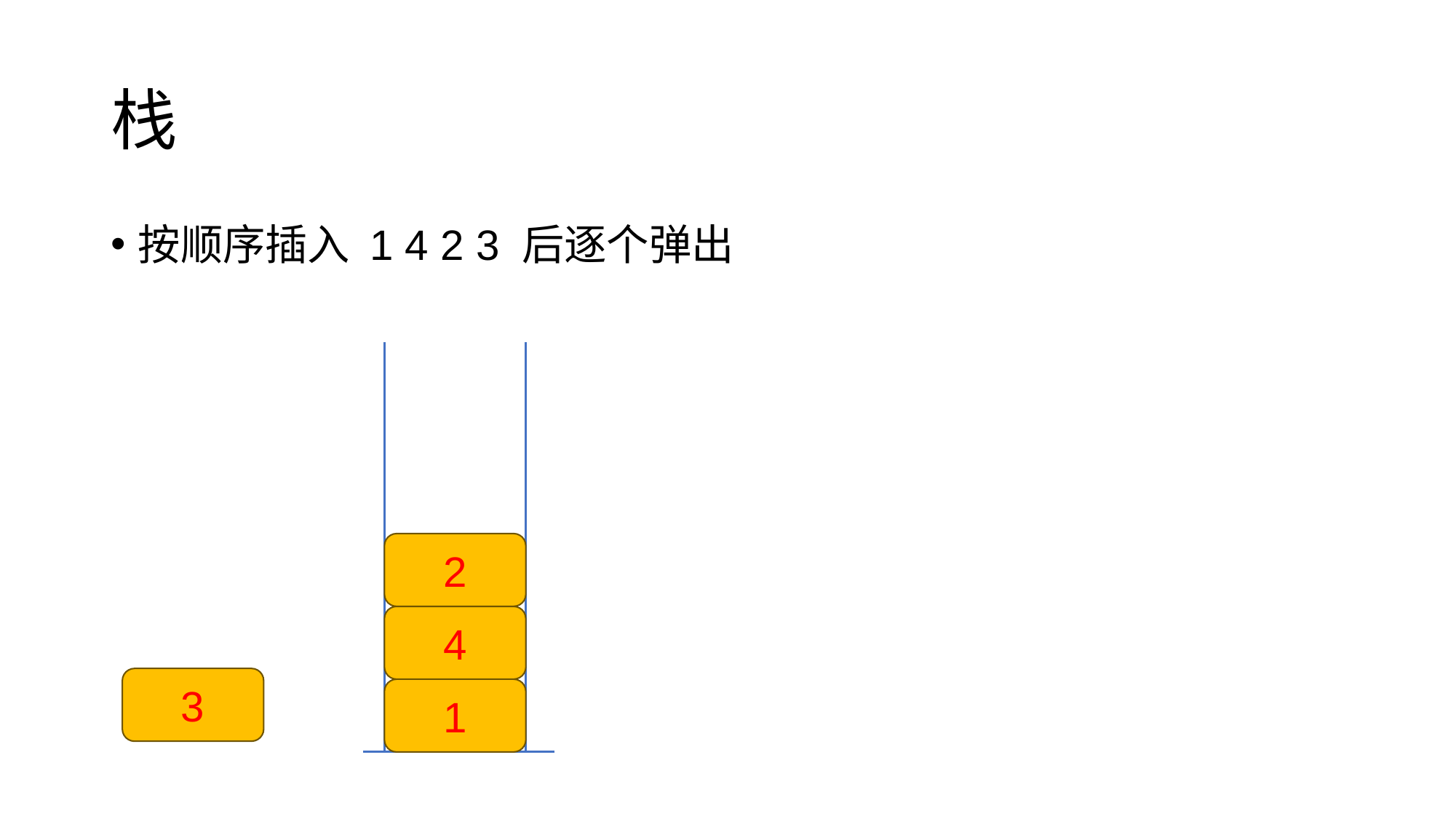

# 栈
按顺序插入 1 4 2 3 后逐个弹出
2
4
3
1